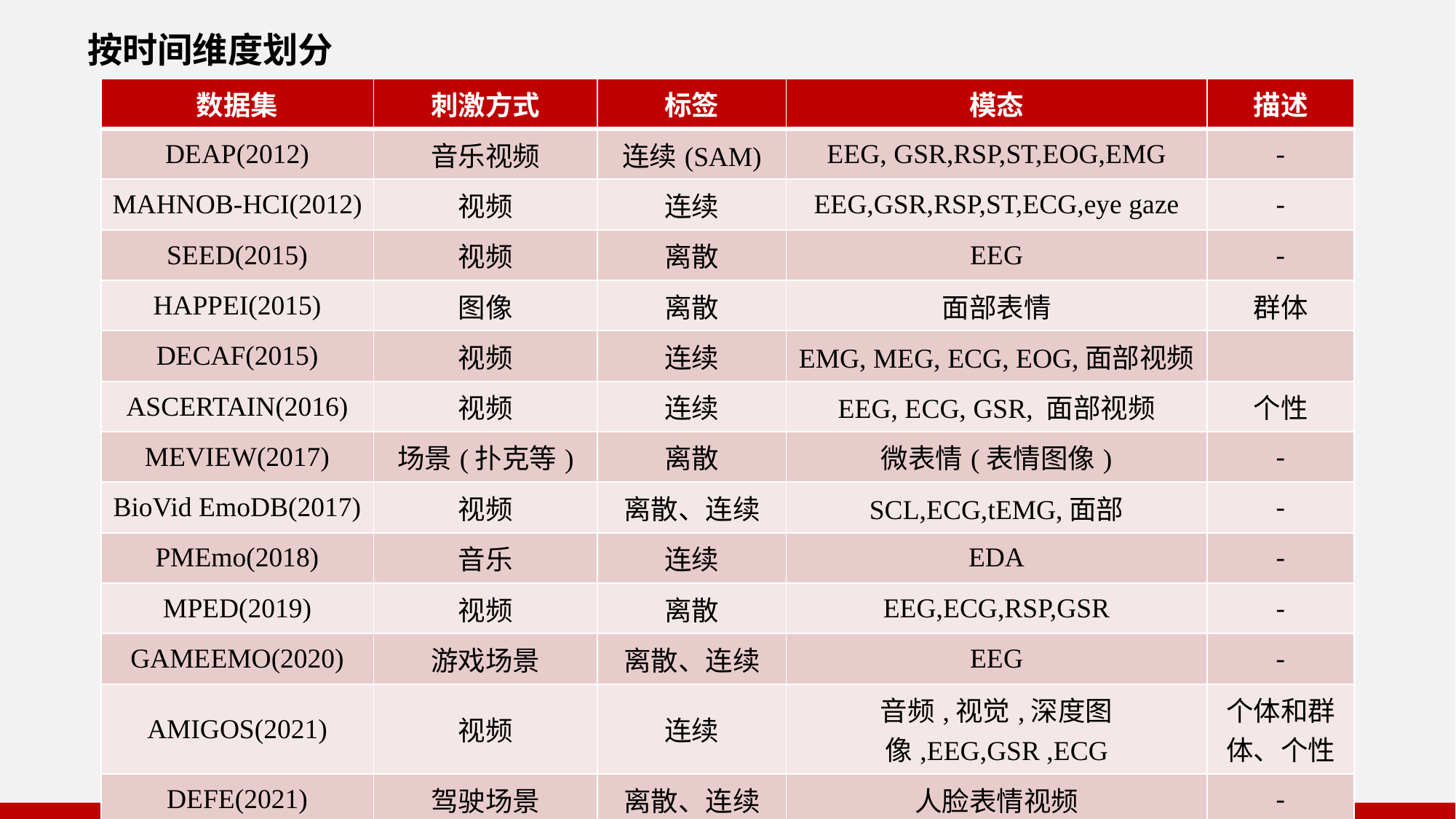

按时间维度划分
| 数据集 | 刺激方式 | 标签 | 模态 | 描述 |
| --- | --- | --- | --- | --- |
| DEAP(2012) | 音乐视频 | 连续(SAM) | EEG, GSR,RSP,ST,EOG,EMG | - |
| MAHNOB-HCI(2012) | 视频 | 连续 | EEG,GSR,RSP,ST,ECG,eye gaze | - |
| SEED(2015) | 视频 | 离散 | EEG | - |
| HAPPEI(2015) | 图像 | 离散 | 面部表情 | 群体 |
| DECAF(2015) | 视频 | 连续 | EMG, MEG, ECG, EOG,面部视频 |  |
| ASCERTAIN(2016) | 视频 | 连续 | EEG, ECG, GSR, 面部视频 | 个性 |
| MEVIEW(2017) | 场景(扑克等) | 离散 | 微表情(表情图像) | - |
| BioVid EmoDB(2017) | 视频 | 离散、连续 | SCL,ECG,tEMG,面部 | - |
| PMEmo(2018) | 音乐 | 连续 | EDA | - |
| MPED(2019) | 视频 | 离散 | EEG,ECG,RSP,GSR | - |
| GAMEEMO(2020) | 游戏场景 | 离散、连续 | EEG | - |
| AMIGOS(2021) | 视频 | 连续 | 音频,视觉,深度图像,EEG,GSR ,ECG | 个体和群体、个性 |
| DEFE(2021) | 驾驶场景 | 离散、连续 | 人脸表情视频 | - |
| DEAR(2021) | 视频和外界刺激 | 离散 | EEG, GSR, PPG | - |